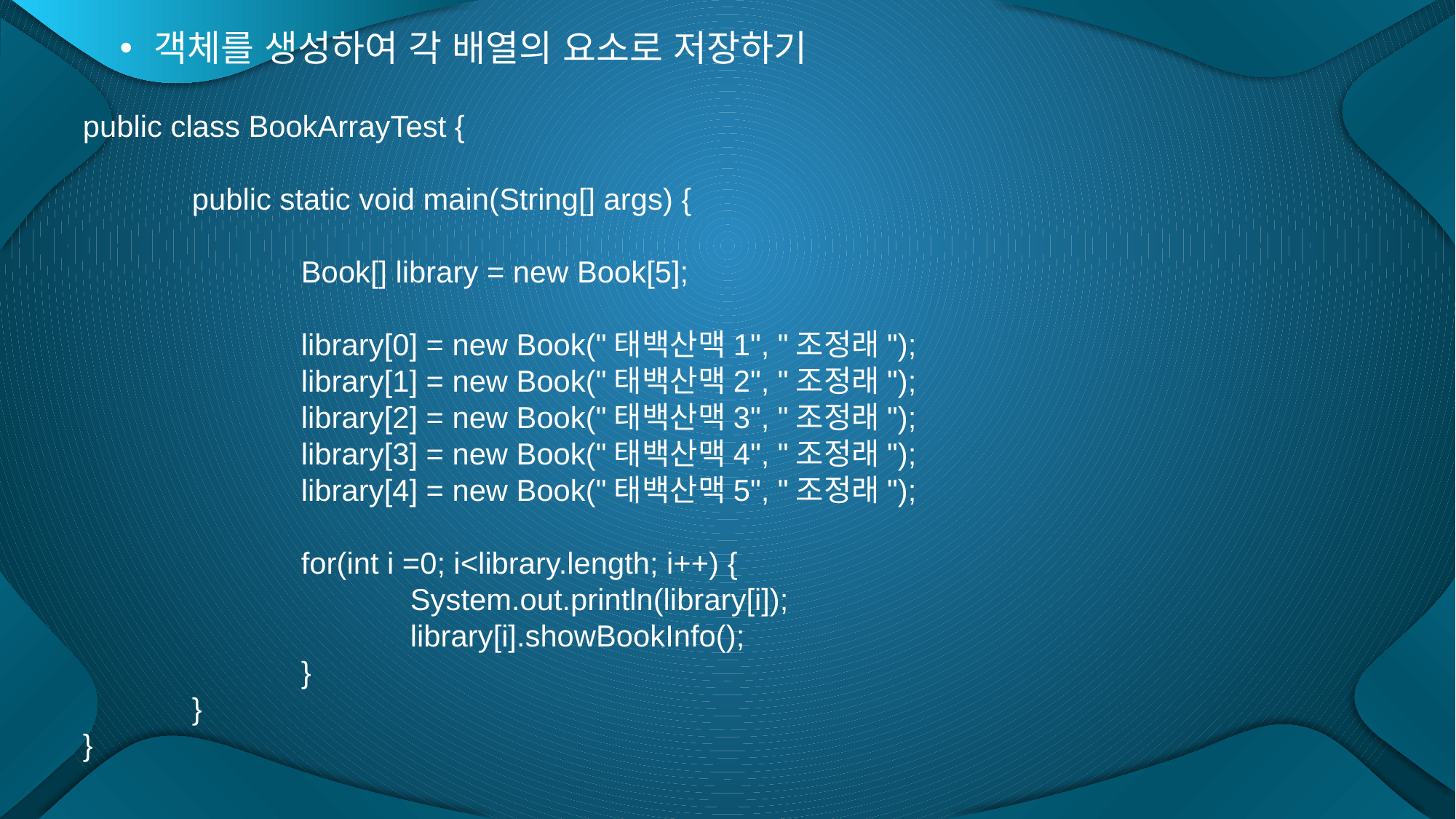

객체를 생성하여 각 배열의 요소로 저장하기
public class BookArrayTest {

	public static void main(String[] args) {

		Book[] library = new Book[5];

		library[0] = new Book("태백산맥1", "조정래");
		library[1] = new Book("태백산맥2", "조정래");
		library[2] = new Book("태백산맥3", "조정래");
		library[3] = new Book("태백산맥4", "조정래");
		library[4] = new Book("태백산맥5", "조정래");

		for(int i =0; i<library.length; i++) {
			System.out.println(library[i]);
			library[i].showBookInfo();
		}
	}
}